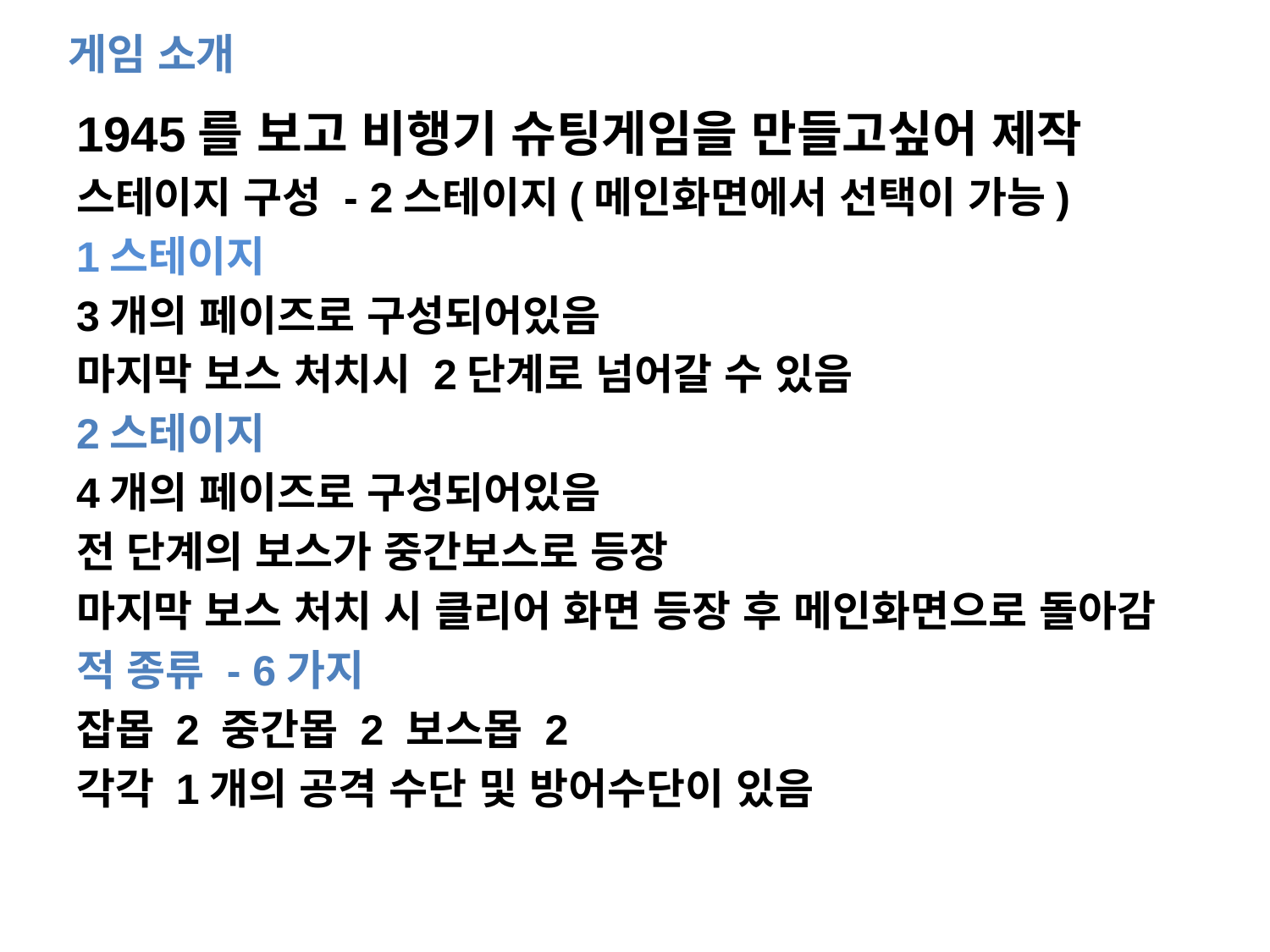

# 게임 소개
1945를 보고 비행기 슈팅게임을 만들고싶어 제작
스테이지 구성 - 2스테이지(메인화면에서 선택이 가능)
1스테이지
3개의 페이즈로 구성되어있음
마지막 보스 처치시 2단계로 넘어갈 수 있음
2스테이지
4개의 페이즈로 구성되어있음
전 단계의 보스가 중간보스로 등장
마지막 보스 처치 시 클리어 화면 등장 후 메인화면으로 돌아감
적 종류 - 6가지
잡몹 2 중간몹 2 보스몹 2
각각 1개의 공격 수단 및 방어수단이 있음